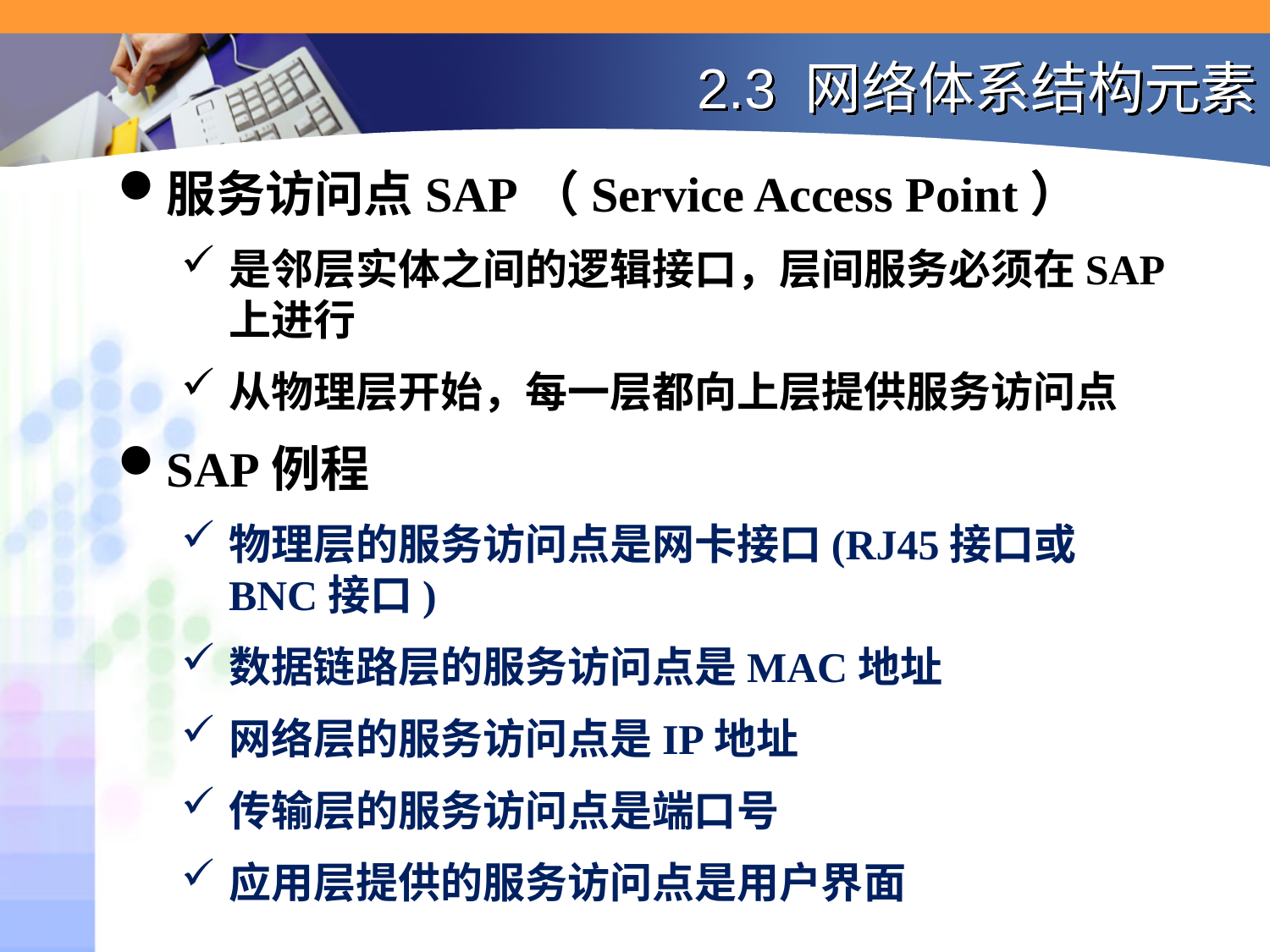

# 2.3 网络体系结构元素
服务访问点SAP（Service Access Point）
是邻层实体之间的逻辑接口，层间服务必须在SAP上进行
从物理层开始，每一层都向上层提供服务访问点
SAP例程
物理层的服务访问点是网卡接口(RJ45接口或BNC接口)
数据链路层的服务访问点是MAC地址
网络层的服务访问点是IP地址
传输层的服务访问点是端口号
应用层提供的服务访问点是用户界面